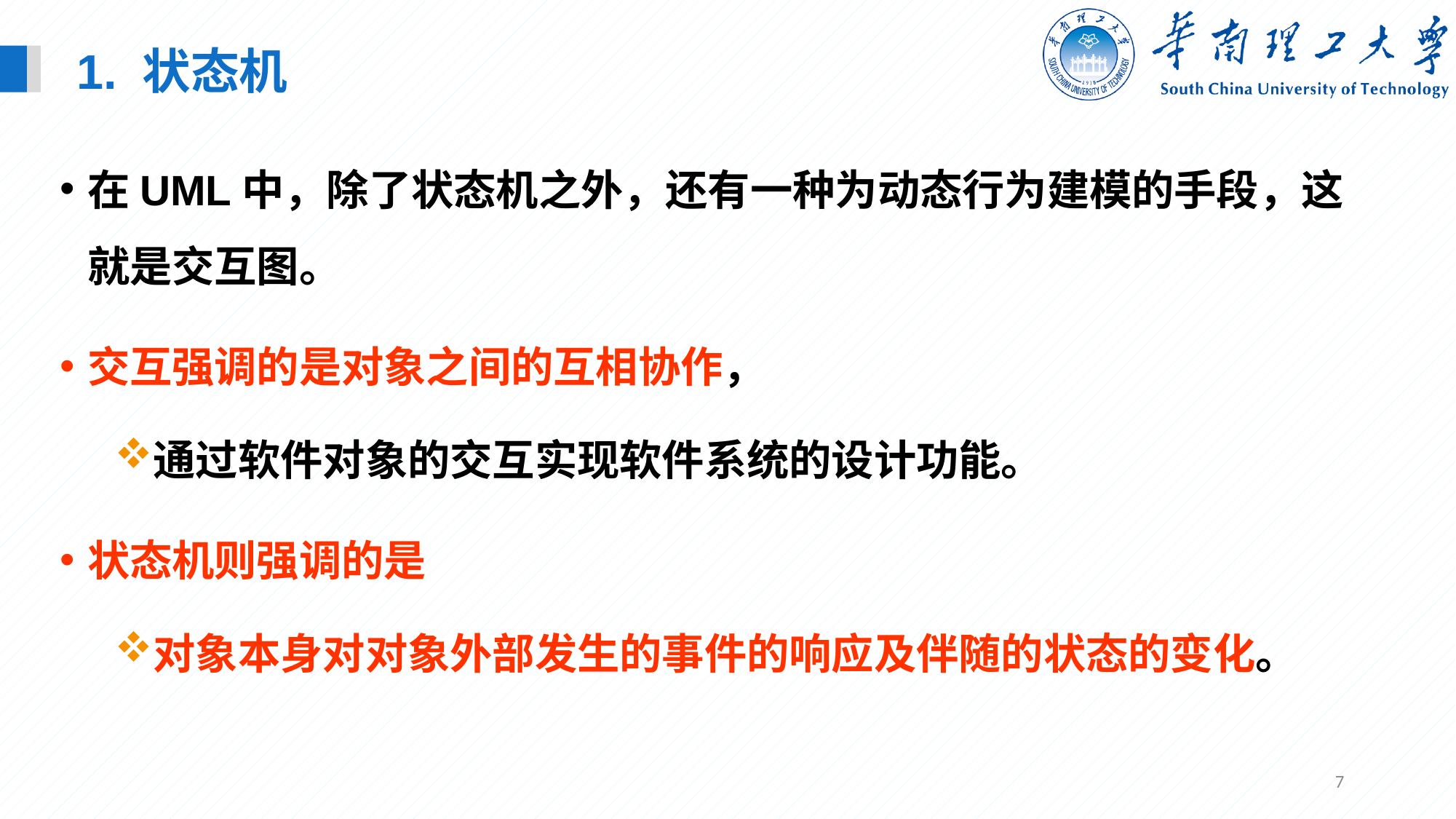

1. 状态机
在UML中，除了状态机之外，还有一种为动态行为建模的手段，这就是交互图。
交互强调的是对象之间的互相协作，
通过软件对象的交互实现软件系统的设计功能。
状态机则强调的是
对象本身对对象外部发生的事件的响应及伴随的状态的变化。
7